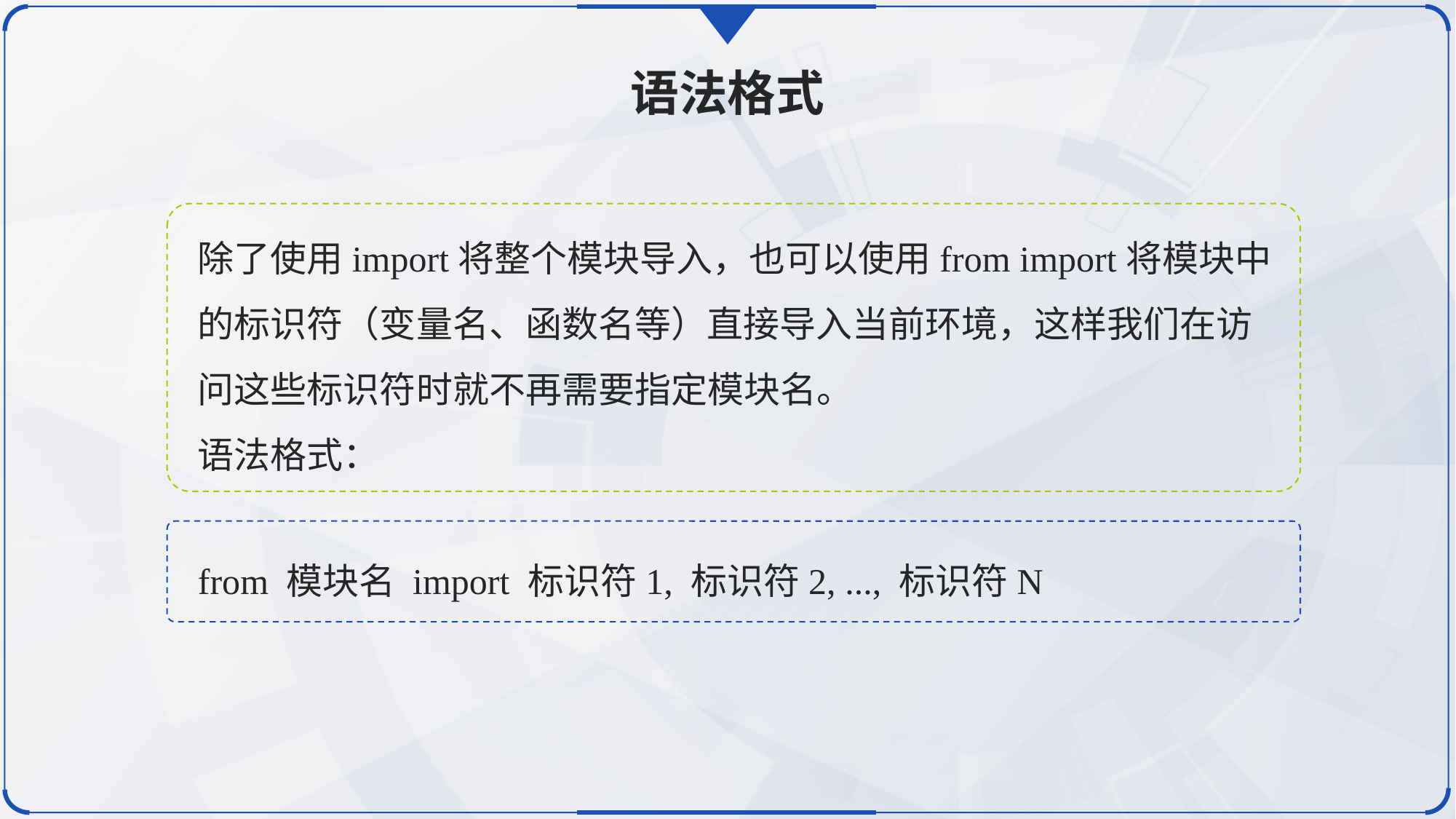

语法格式

除了使用import将整个模块导入，也可以使用from import将模块中的标识符（变量名、函数名等）直接导入当前环境，这样我们在访问这些标识符时就不再需要指定模块名。
语法格式：

from 模块名 import 标识符1, 标识符2, ..., 标识符N